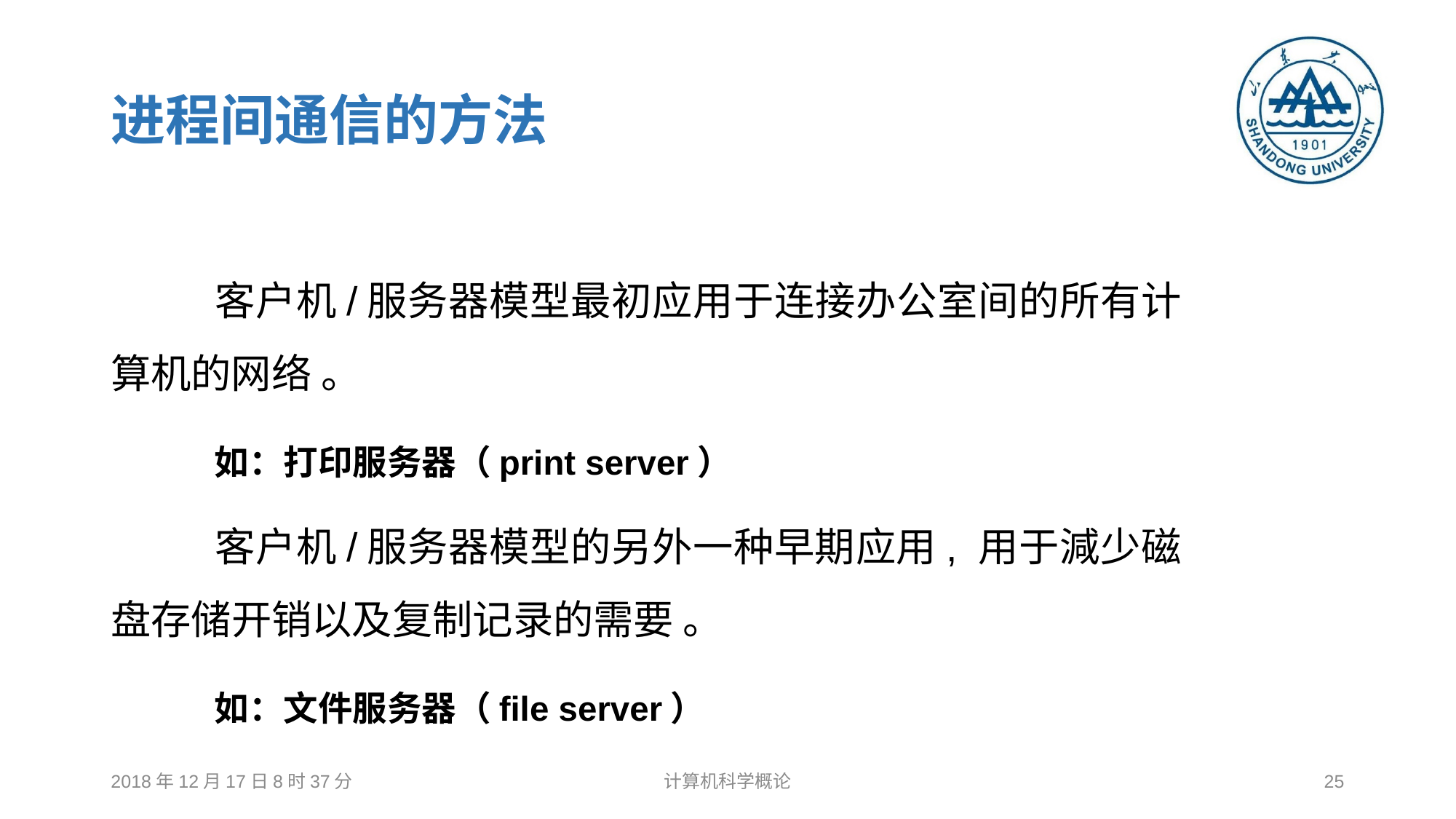

# 进程间通信的方法
	客户机/服务器模型最初应用于连接办公室间的所有计算机的网络 。
	如：打印服务器（print server）
	客户机/服务器模型的另外一种早期应用, 用于減少磁盘存储开销以及复制记录的需要 。
	如：文件服务器（file server）
2018年12月17日8时37分
计算机科学概论
25